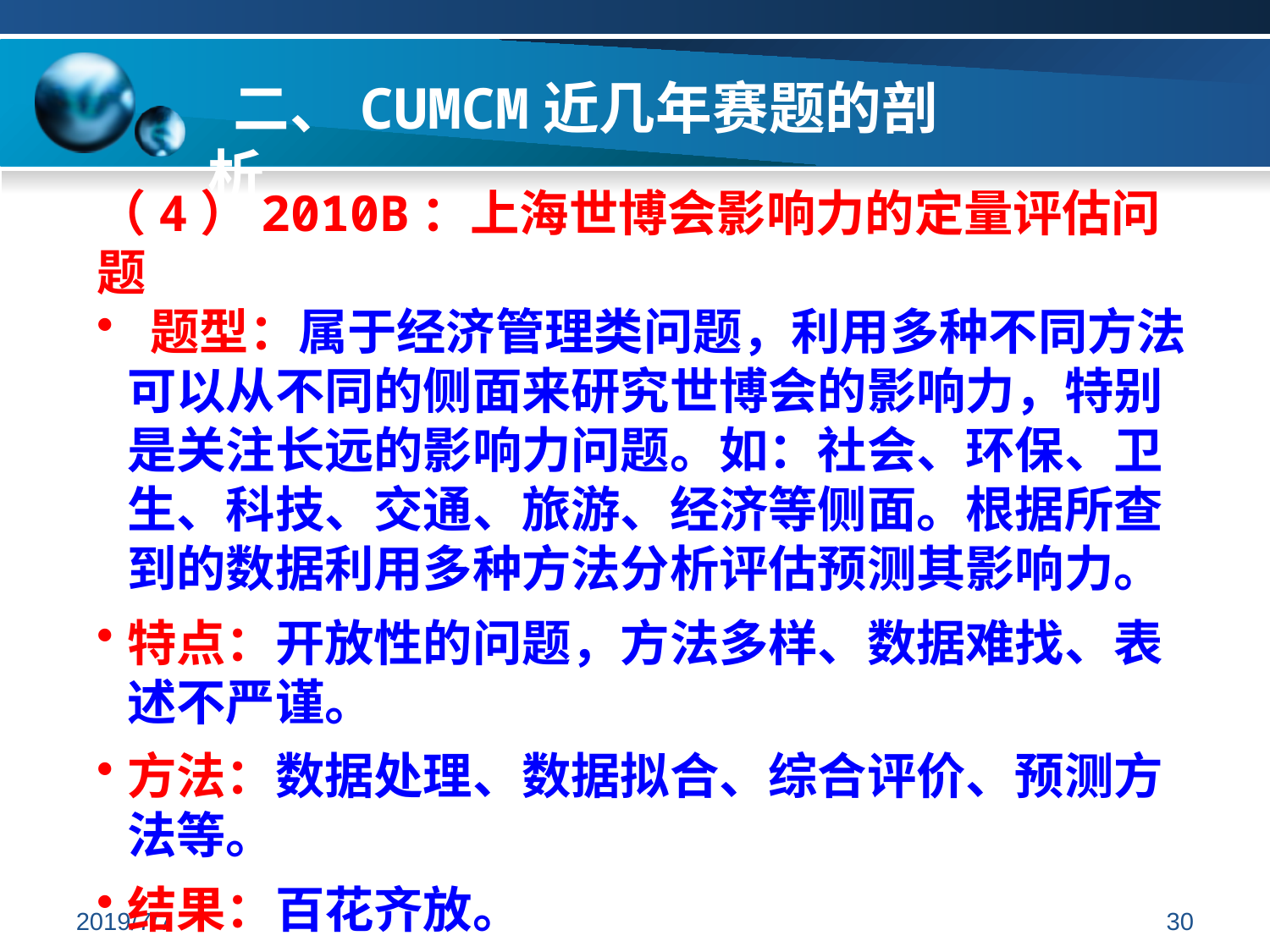

二、CUMCM近几年赛题的剖析
（4）2010B：上海世博会影响力的定量评估问题
 题型：属于经济管理类问题，利用多种不同方法可以从不同的侧面来研究世博会的影响力，特别是关注长远的影响力问题。如：社会、环保、卫生、科技、交通、旅游、经济等侧面。根据所查到的数据利用多种方法分析评估预测其影响力。
特点：开放性的问题，方法多样、数据难找、表述不严谨。
方法：数据处理、数据拟合、综合评价、预测方法等。
结果：百花齐放。
2019/7/7
30